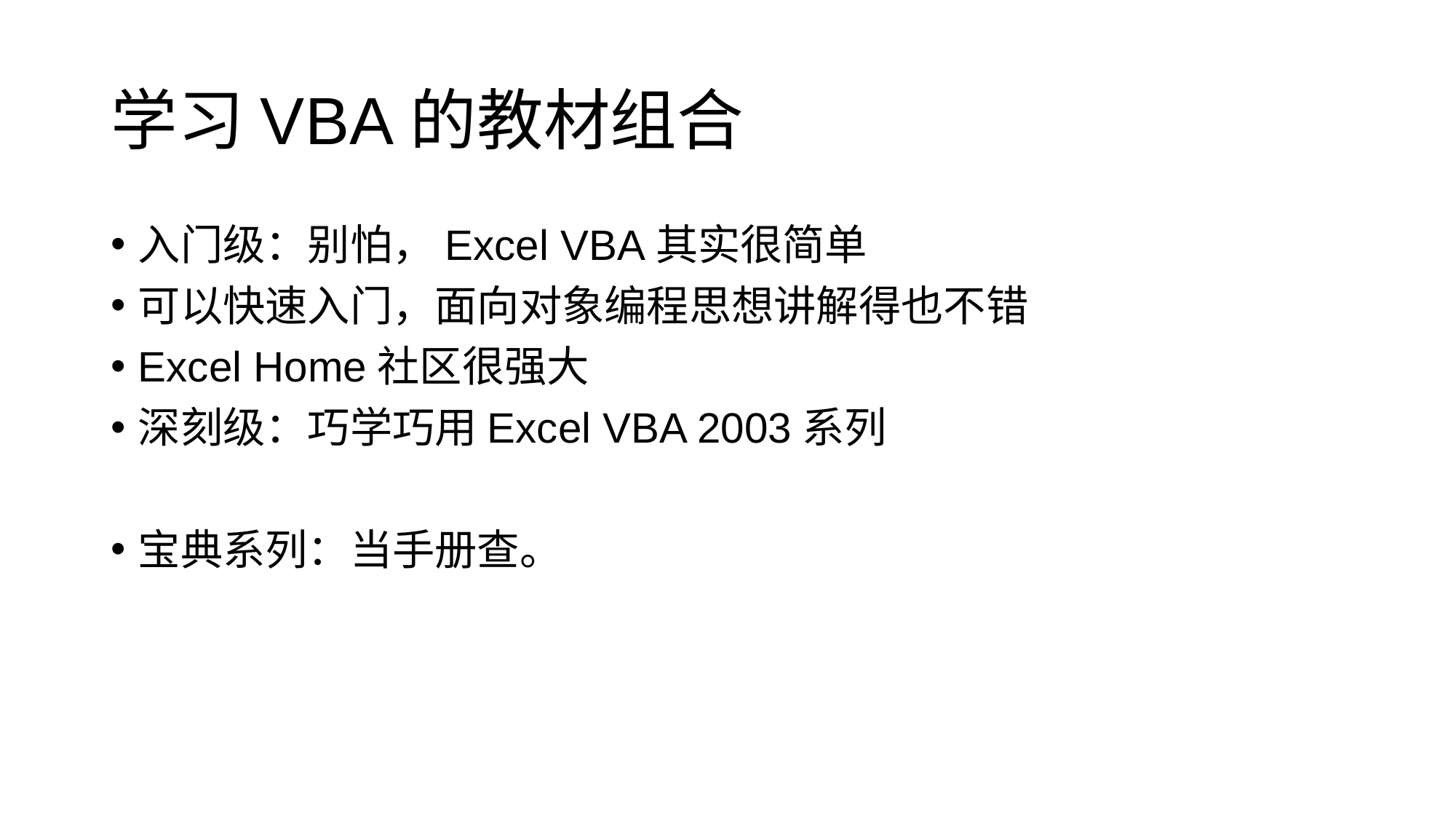

# 学习VBA的教材组合
入门级：别怕，Excel VBA其实很简单
可以快速入门，面向对象编程思想讲解得也不错
Excel Home社区很强大
深刻级：巧学巧用Excel VBA 2003系列

宝典系列：当手册查。